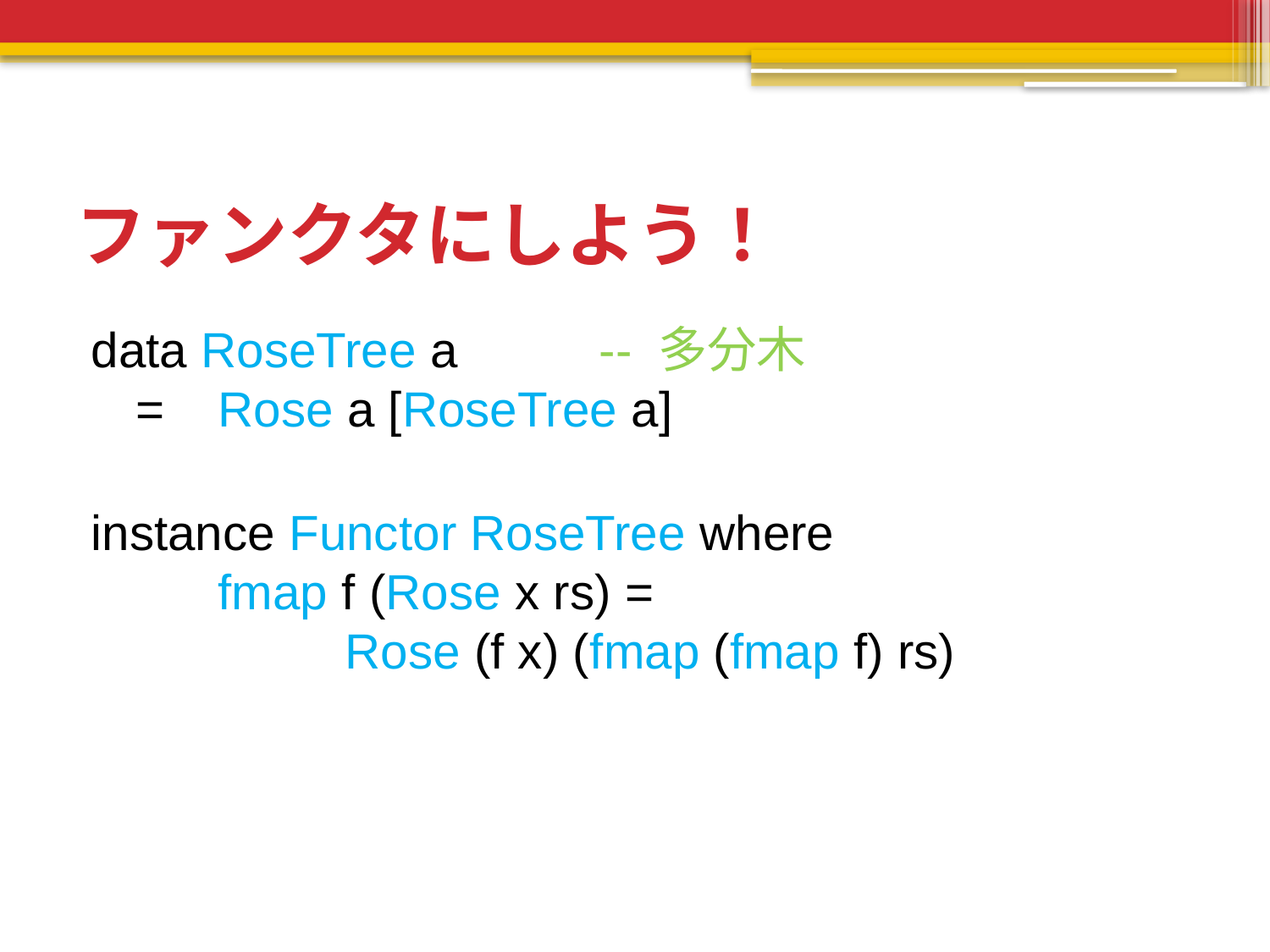

# ファンクタにしよう！
data RoseTree a		-- 多分木
   =	Rose a [RoseTree a]
instance Functor RoseTree where
	fmap f (Rose x rs) =
		Rose (f x) (fmap (fmap f) rs)